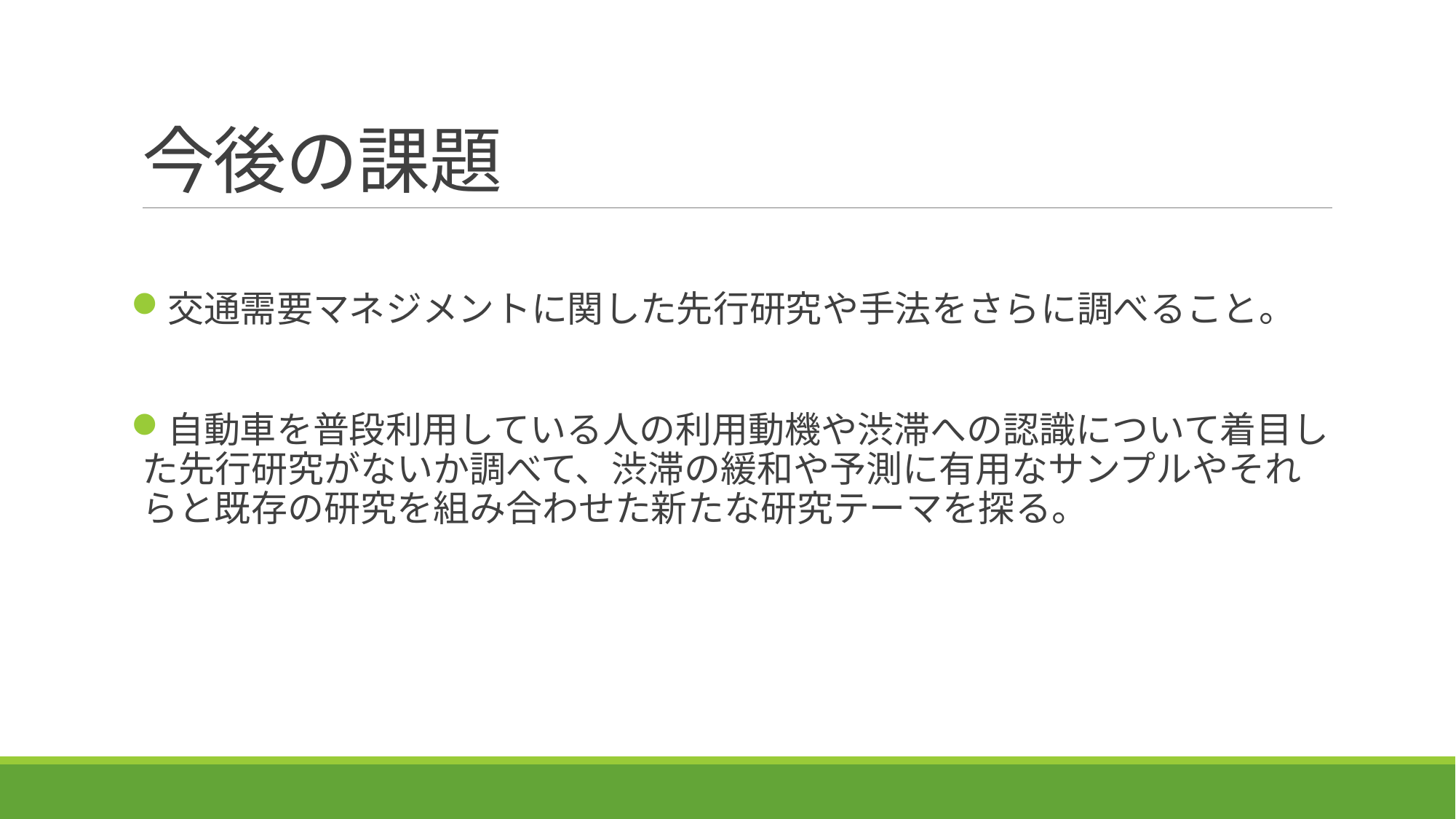

# 今後の課題

交通需要マネジメントに関した先行研究や手法をさらに調べること。

自動車を普段利用している人の利用動機や渋滞への認識について着目した先行研究がないか調べて、渋滞の緩和や予測に有用なサンプルやそれらと既存の研究を組み合わせた新たな研究テーマを探る。